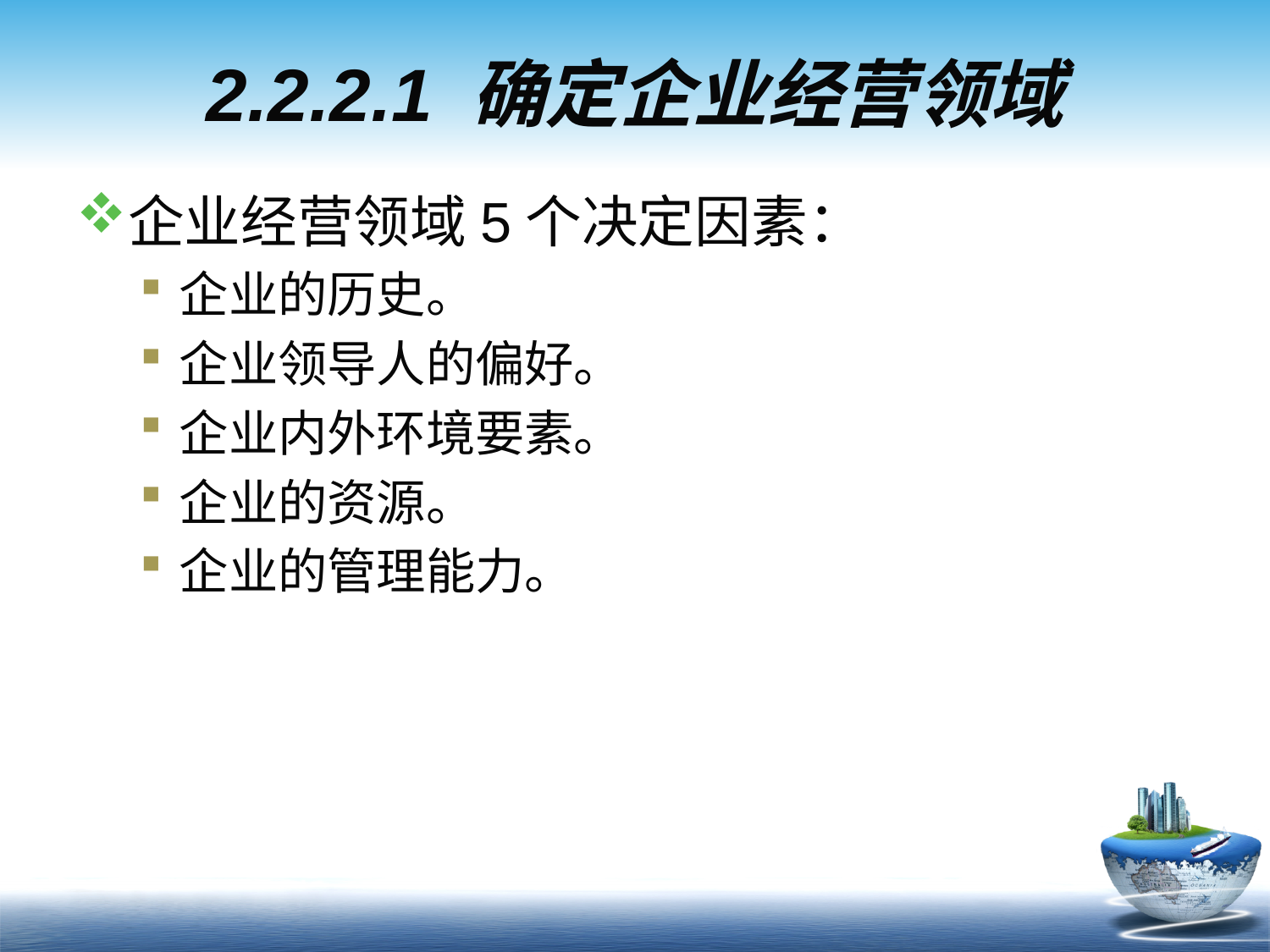

# 2.2.2.1 确定企业经营领域
企业经营领域5个决定因素：
企业的历史。
企业领导人的偏好。
企业内外环境要素。
企业的资源。
企业的管理能力。